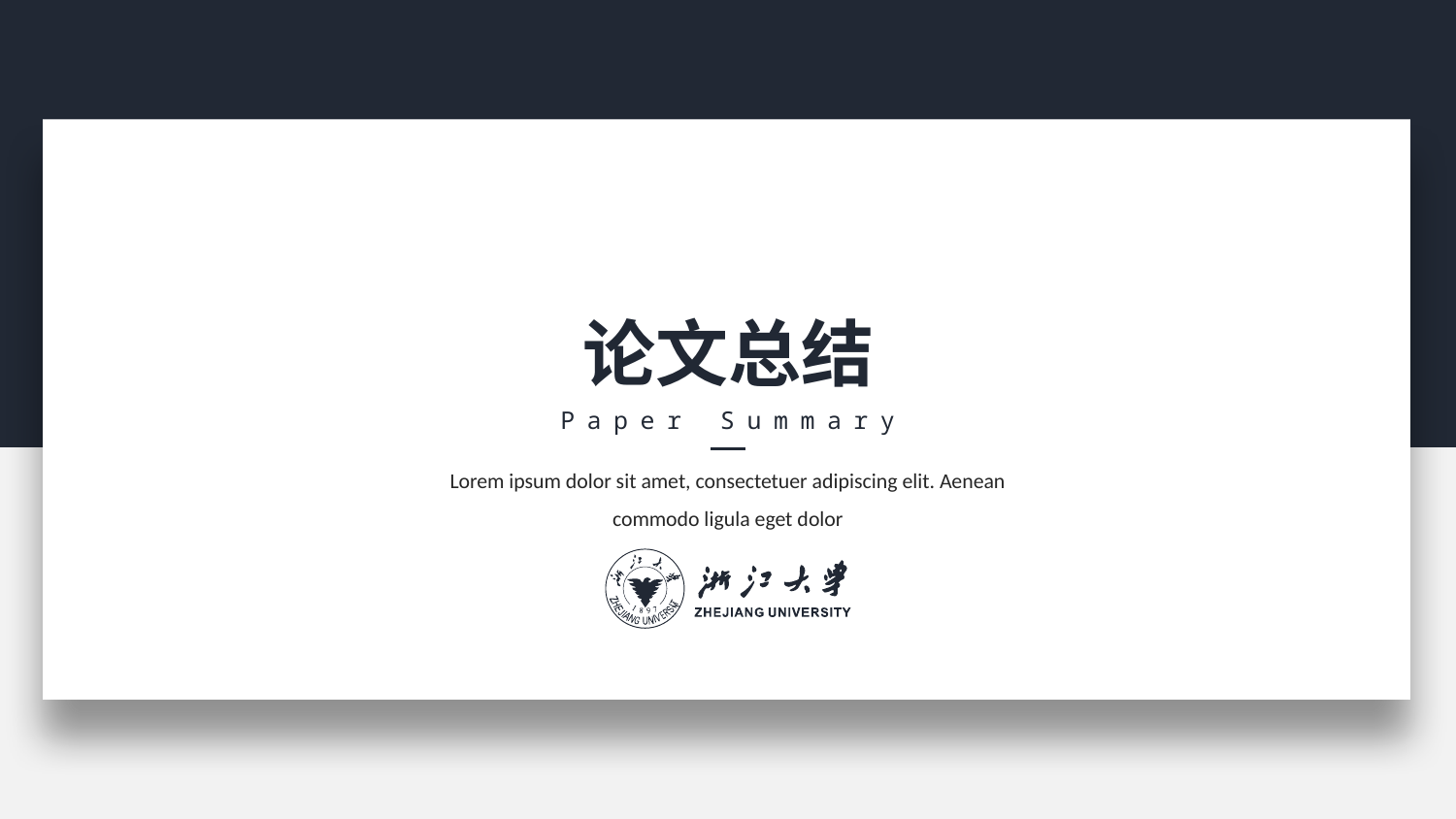

论文总结
Paper Summary
Lorem ipsum dolor sit amet, consectetuer adipiscing elit. Aenean commodo ligula eget dolor